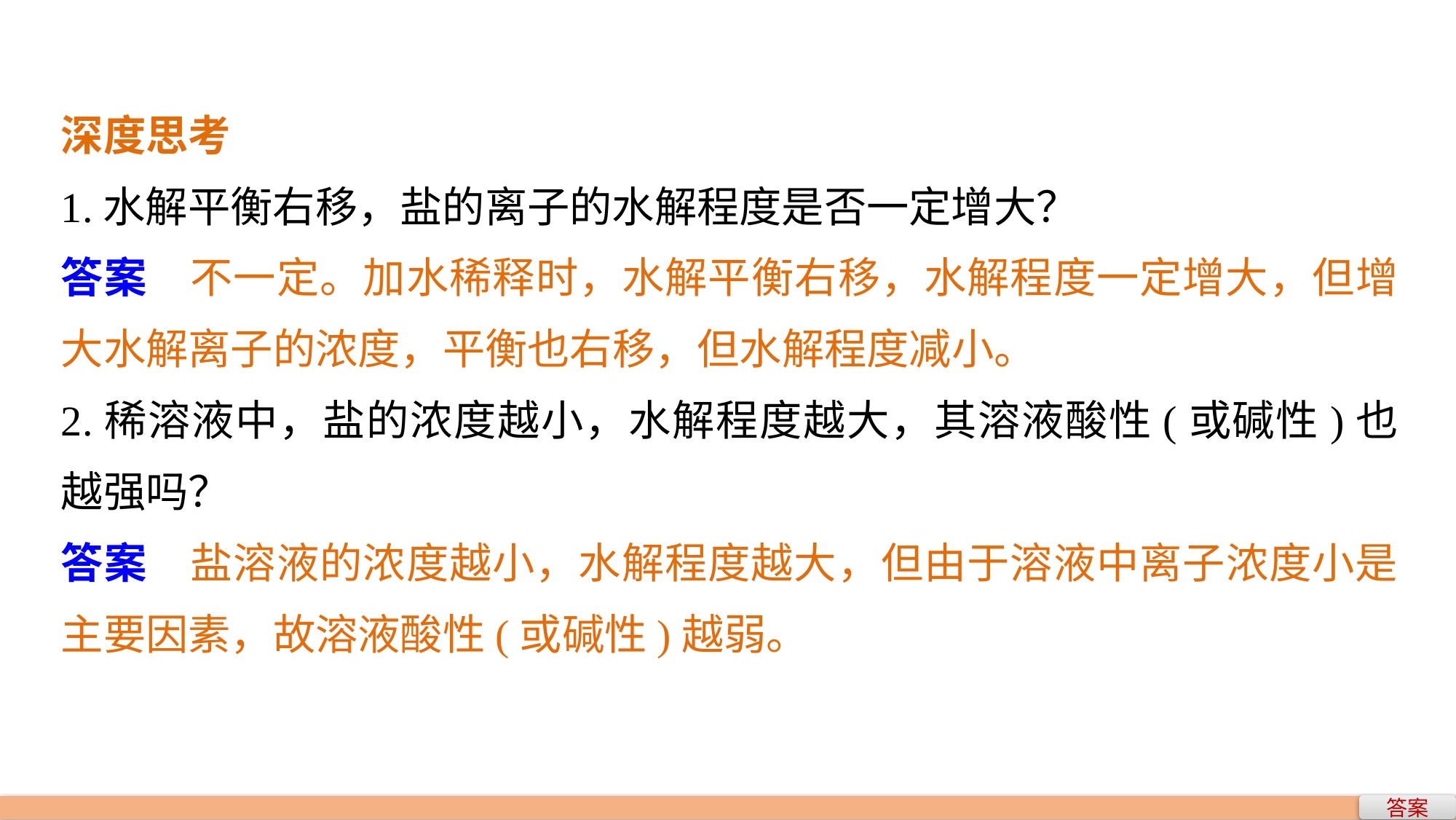

深度思考
1.水解平衡右移，盐的离子的水解程度是否一定增大？
答案　不一定。加水稀释时，水解平衡右移，水解程度一定增大，但增大水解离子的浓度，平衡也右移，但水解程度减小。
2.稀溶液中，盐的浓度越小，水解程度越大，其溶液酸性(或碱性)也越强吗？
答案　盐溶液的浓度越小，水解程度越大，但由于溶液中离子浓度小是主要因素，故溶液酸性(或碱性)越弱。
答案